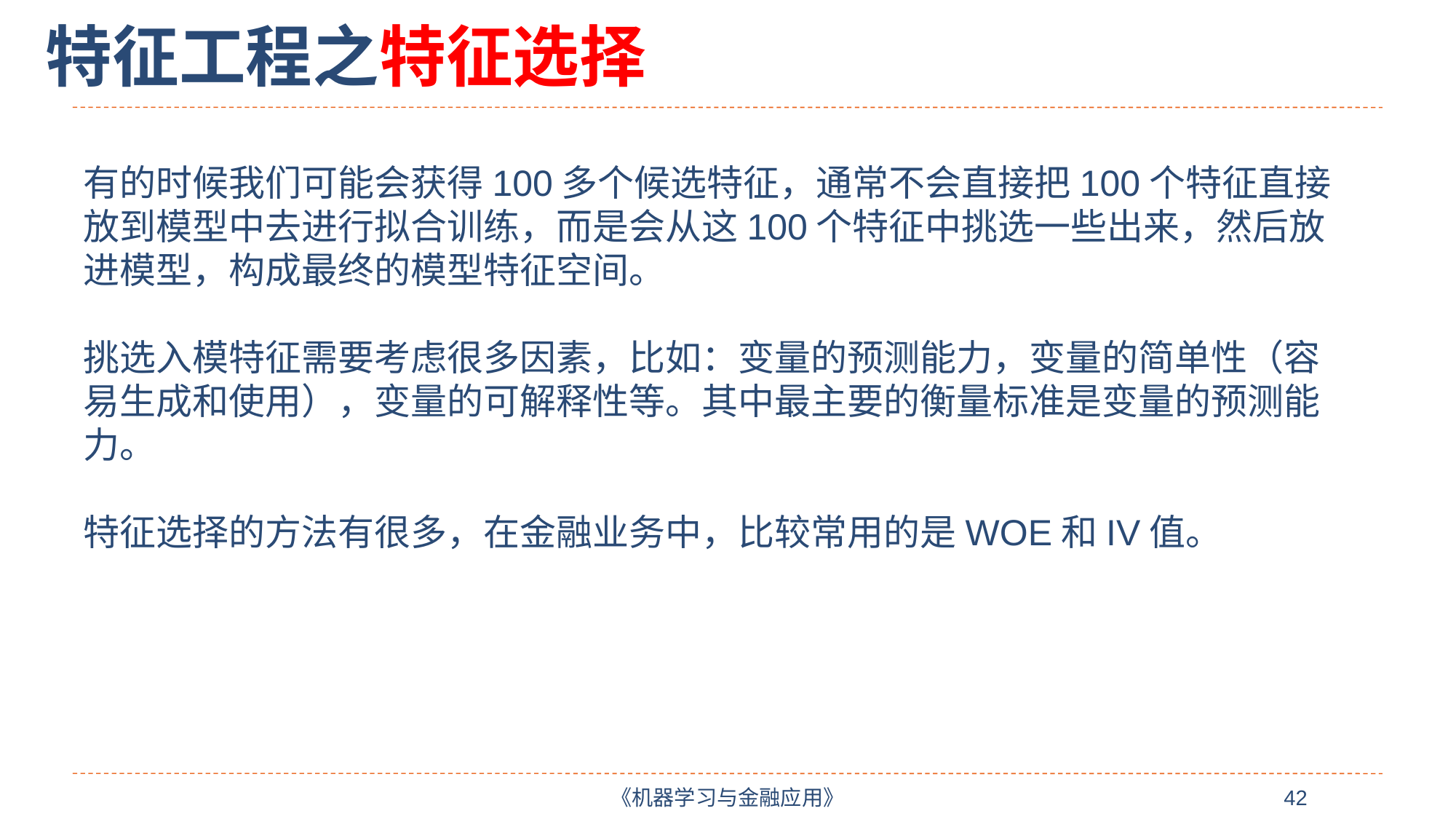

特征工程之特征选择
有的时候我们可能会获得100多个候选特征，通常不会直接把100个特征直接放到模型中去进行拟合训练，而是会从这100个特征中挑选一些出来，然后放进模型，构成最终的模型特征空间。

挑选入模特征需要考虑很多因素，比如：变量的预测能力，变量的简单性（容易生成和使用），变量的可解释性等。其中最主要的衡量标准是变量的预测能力。

特征选择的方法有很多，在金融业务中，比较常用的是WOE和IV值。